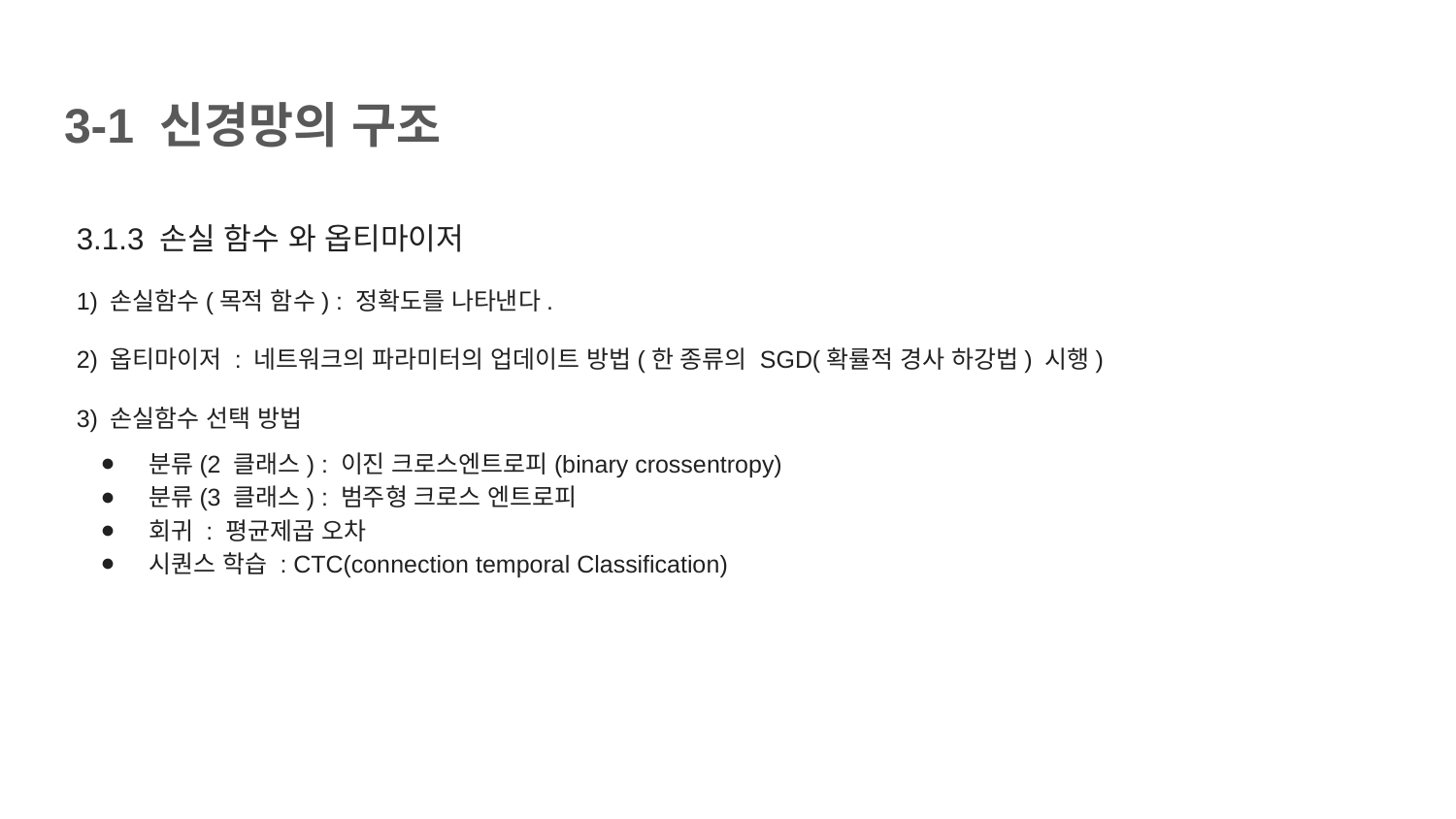

# 3-1 신경망의 구조
3.1.3 손실 함수 와 옵티마이저
1) 손실함수(목적 함수) : 정확도를 나타낸다.
2) 옵티마이저 : 네트워크의 파라미터의 업데이트 방법(한 종류의 SGD(확률적 경사 하강법) 시행)
3) 손실함수 선택 방법
분류(2 클래스) : 이진 크로스엔트로피(binary crossentropy)
분류(3 클래스) : 범주형 크로스 엔트로피
회귀 : 평균제곱 오차
시퀀스 학습 : CTC(connection temporal Classification)